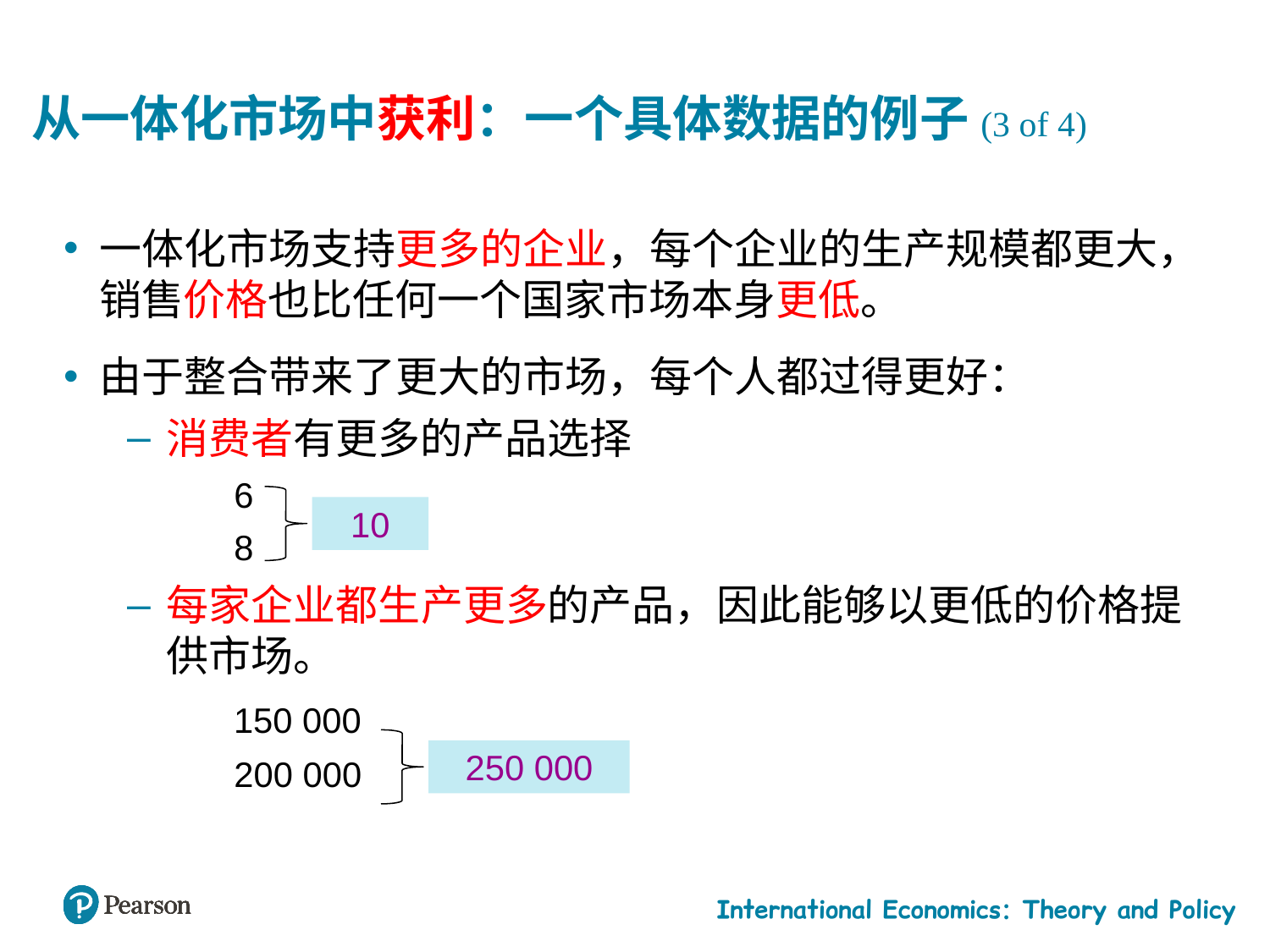

# 从一体化市场中获利：一个具体数据的例子(3 of 4)
一体化市场支持更多的企业，每个企业的生产规模都更大，销售价格也比任何一个国家市场本身更低。
由于整合带来了更大的市场，每个人都过得更好：
消费者有更多的产品选择
           6
           8
每家企业都生产更多的产品，因此能够以更低的价格提供市场。
         150 000
           200 000

10

250 000